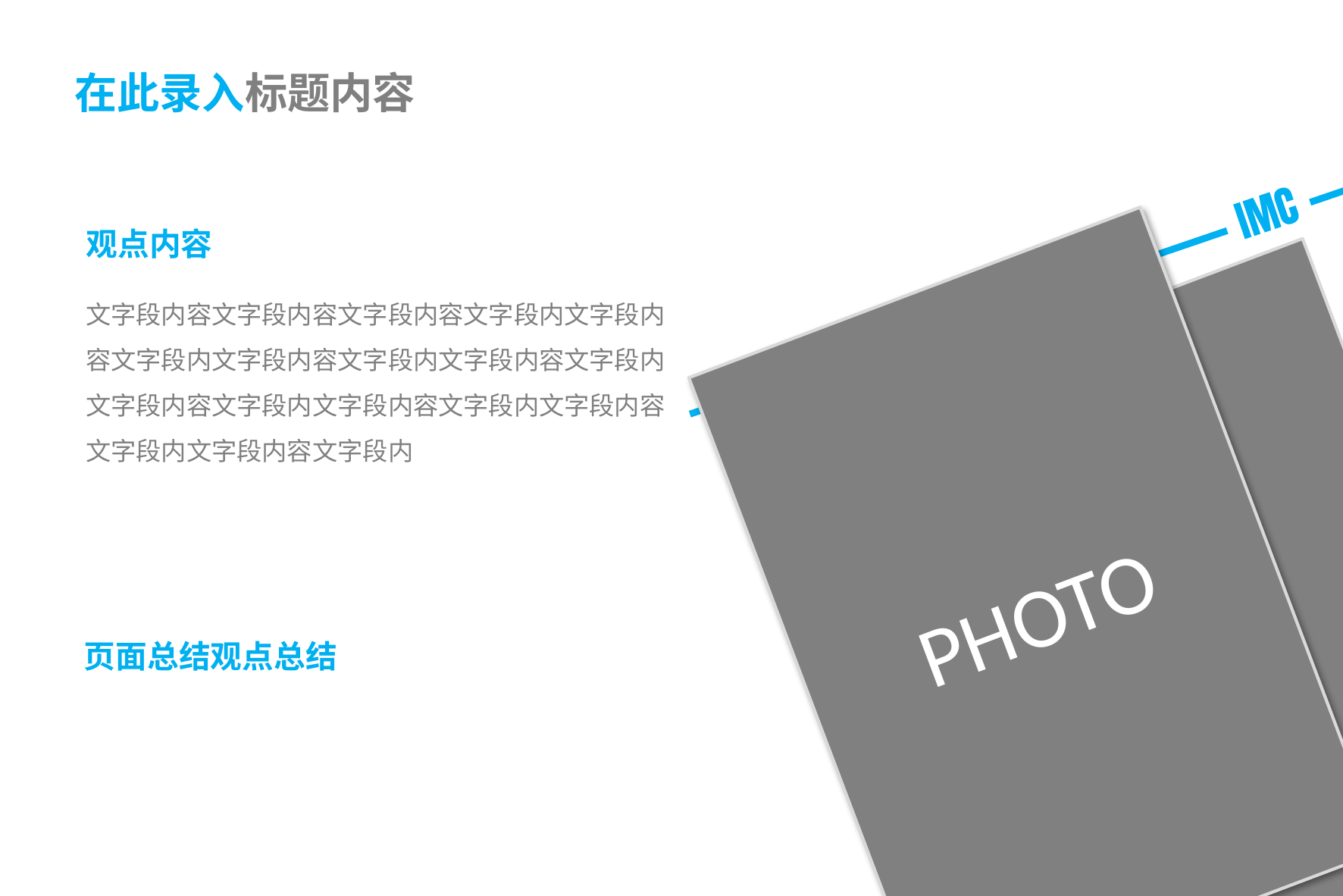

# 在此录入标题内容
观点内容
PHOTO

IMC

文字段内容文字段内容文字段内容文字段内文字段内容文字段内文字段内容文字段内文字段内容文字段内文字段内容文字段内文字段内容文字段内文字段内容文字段内文字段内容文字段内

页面总结观点总结